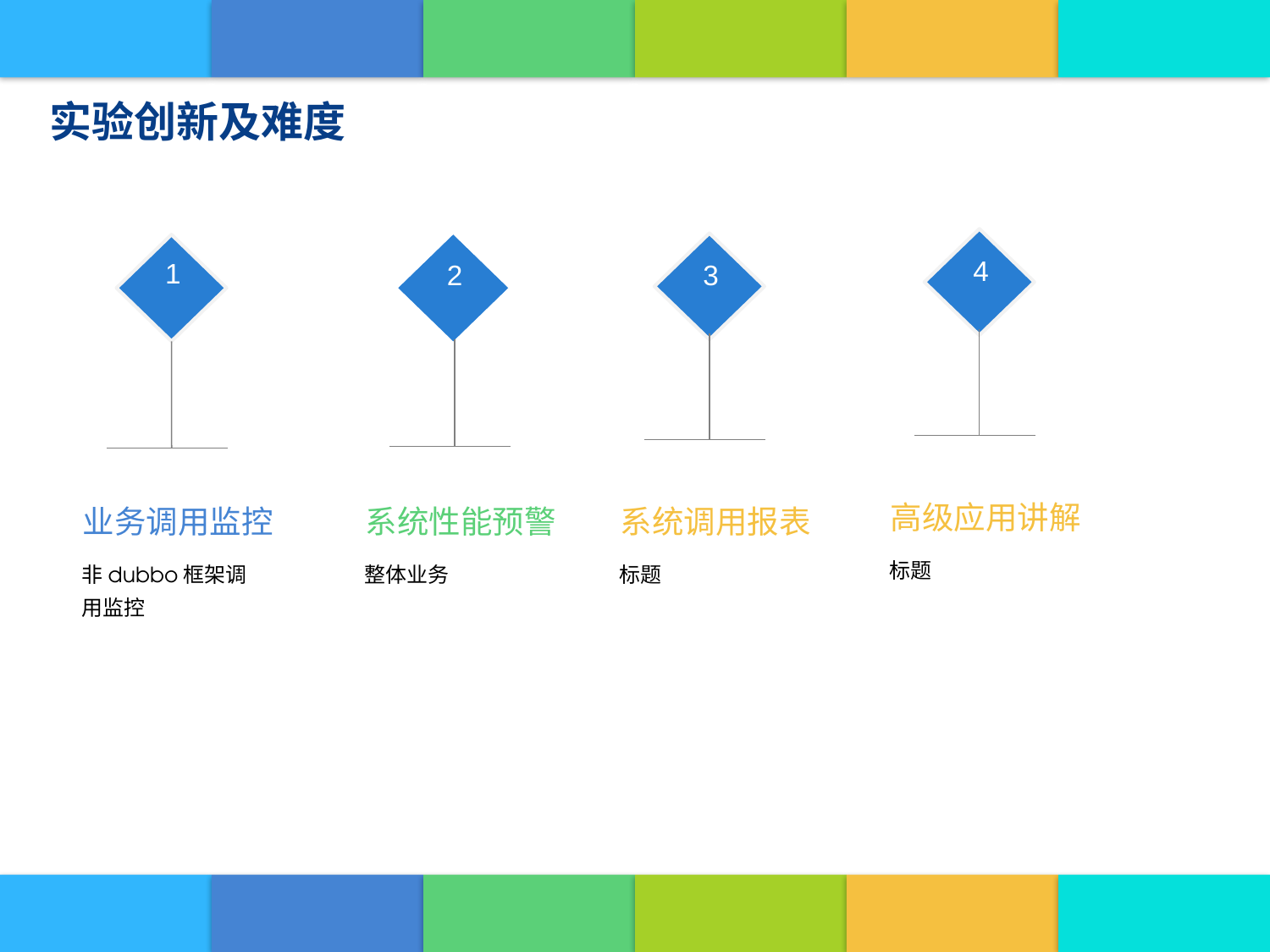

实验创新及难度

4
1
3
2
高级应用讲解
业务调用监控
系统性能预警
系统调用报表
标题
非dubbo框架调用监控
整体业务
标题